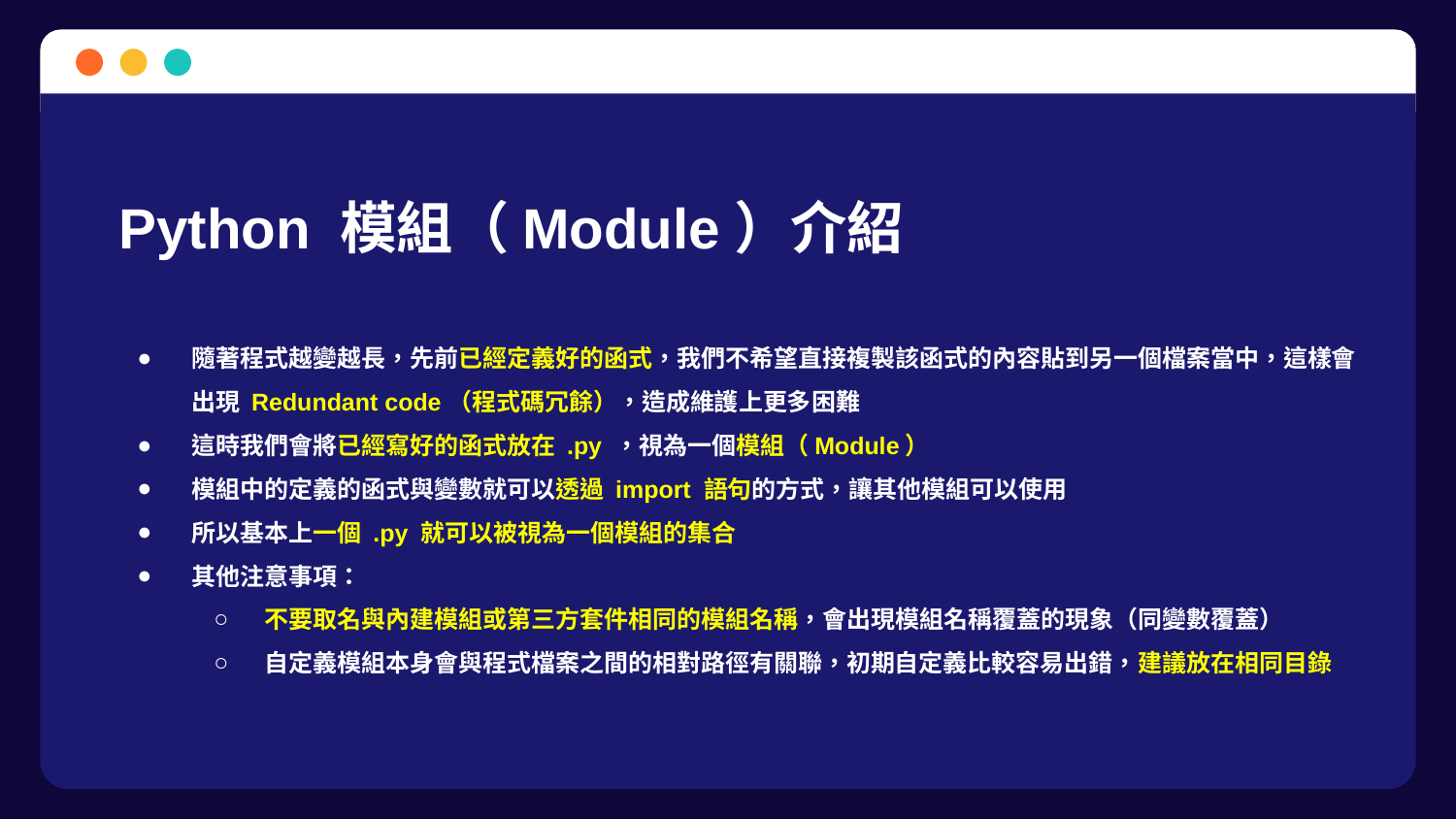

# Python 模組（Module）介紹
隨著程式越變越長，先前已經定義好的函式，我們不希望直接複製該函式的內容貼到另一個檔案當中，這樣會出現 Redundant code（程式碼冗餘），造成維護上更多困難
這時我們會將已經寫好的函式放在 .py ，視為一個模組（Module）
模組中的定義的函式與變數就可以透過 import 語句的方式，讓其他模組可以使用
所以基本上一個 .py 就可以被視為一個模組的集合
其他注意事項：
不要取名與內建模組或第三方套件相同的模組名稱，會出現模組名稱覆蓋的現象（同變數覆蓋）
自定義模組本身會與程式檔案之間的相對路徑有關聯，初期自定義比較容易出錯，建議放在相同目錄